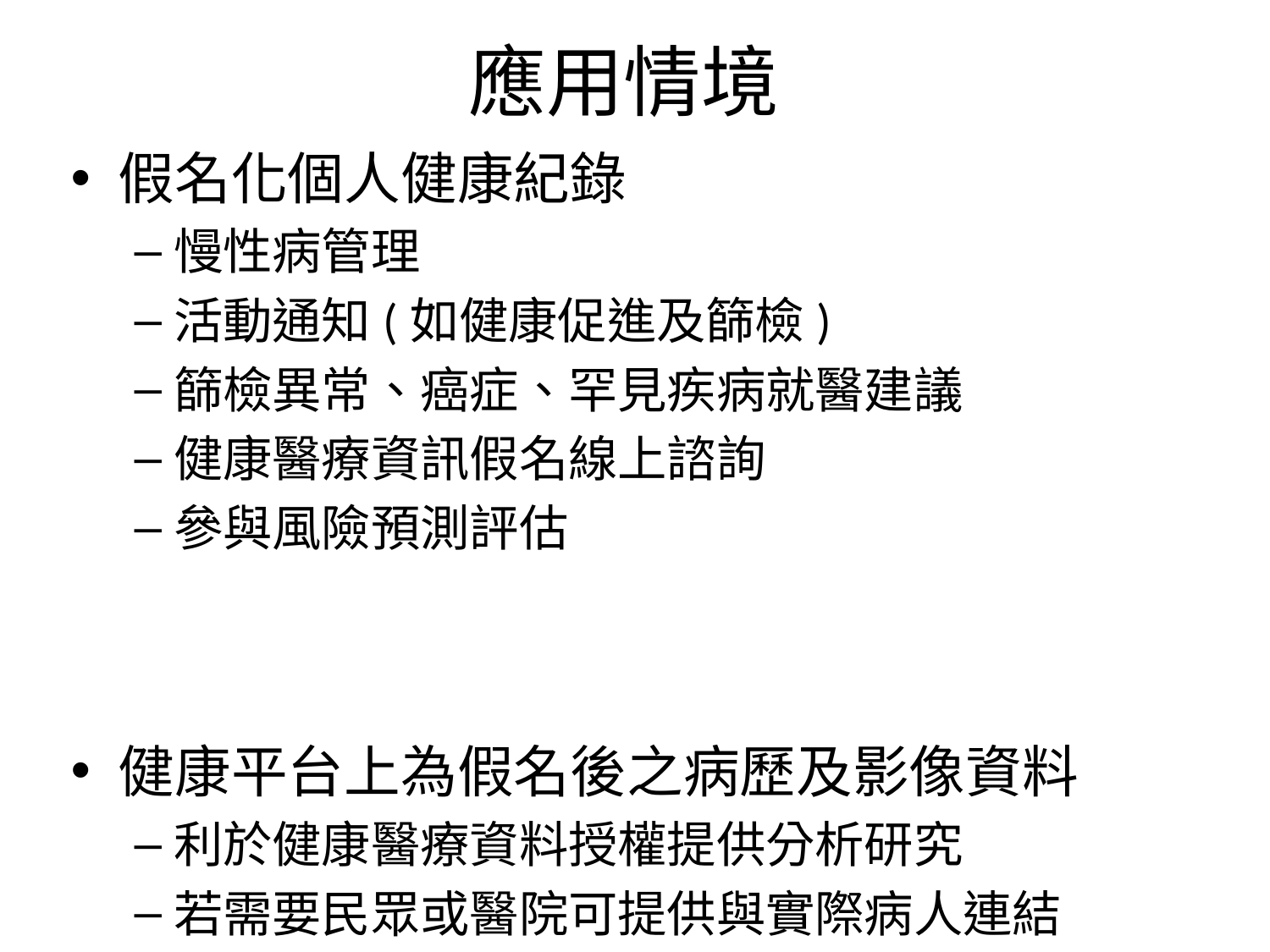

# 應用情境
假名化個人健康紀錄
慢性病管理
活動通知(如健康促進及篩檢)
篩檢異常、癌症、罕見疾病就醫建議
健康醫療資訊假名線上諮詢
參與風險預測評估

健康平台上為假名後之病歷及影像資料
利於健康醫療資料授權提供分析研究
若需要民眾或醫院可提供與實際病人連結